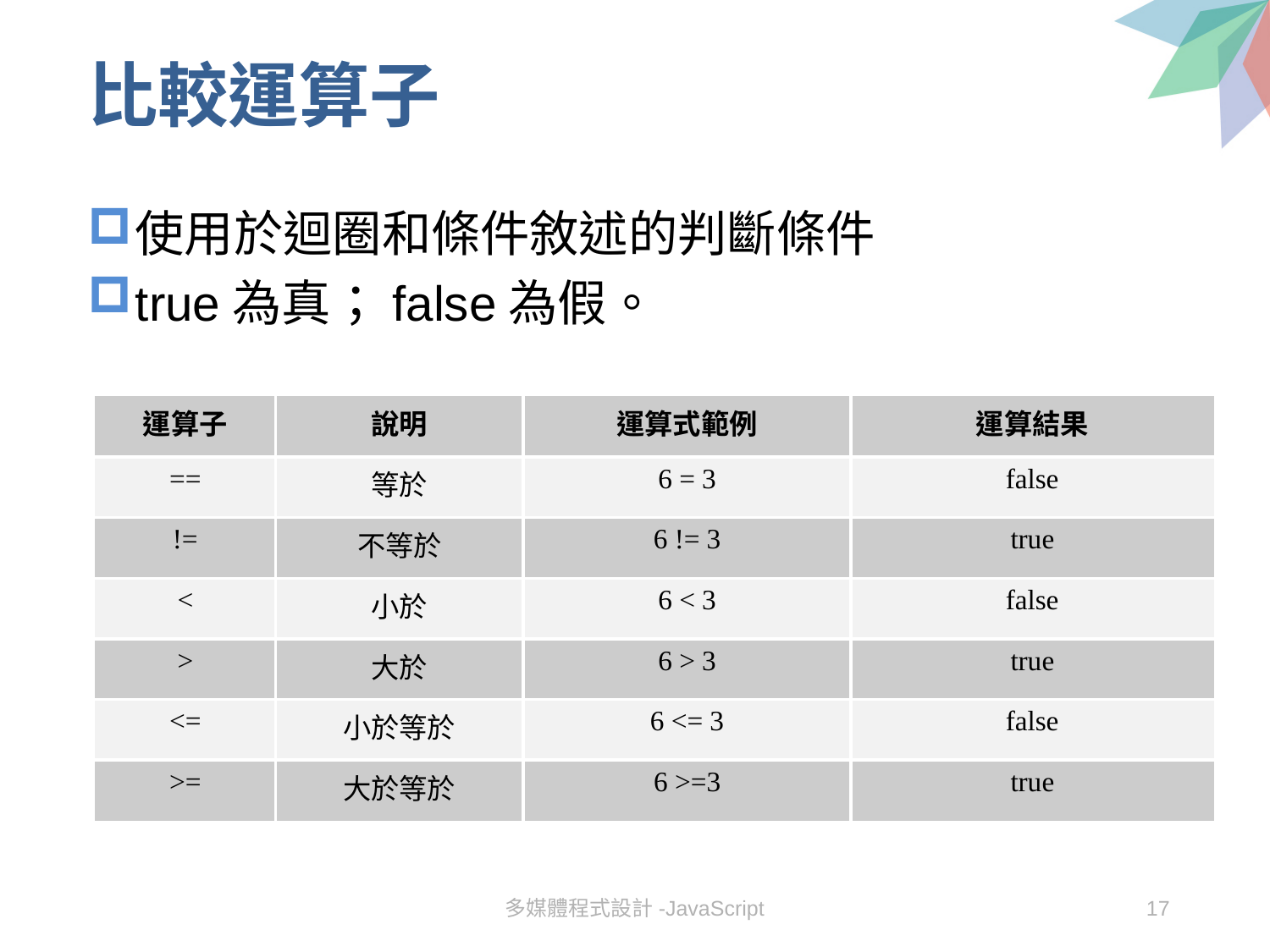

# 比較運算子
使用於迴圈和條件敘述的判斷條件
true為真；false為假。

| 運算子 | 說明 | 運算式範例 | 運算結果 |
| --- | --- | --- | --- |
| == | 等於 | 6 = 3 | false |
| != | 不等於 | 6 != 3 | true |
| < | 小於 | 6 < 3 | false |
| > | 大於 | 6 > 3 | true |
| <= | 小於等於 | 6 <= 3 | false |
| >= | 大於等於 | 6 >=3 | true |
多媒體程式設計-JavaScript
17